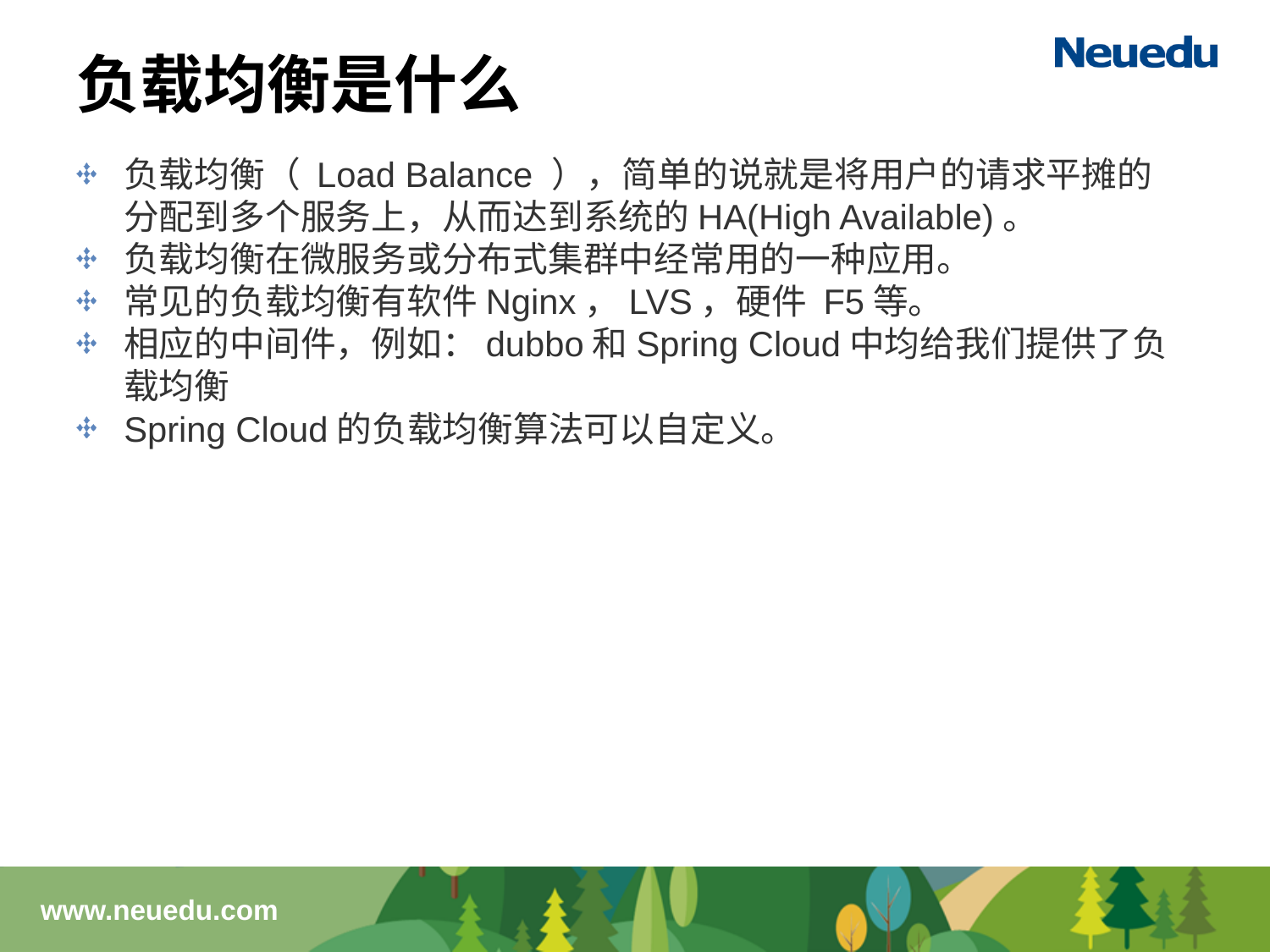

# 负载均衡是什么
负载均衡（ Load Balance ），简单的说就是将用户的请求平摊的分配到多个服务上，从而达到系统的HA(High Available)。
负载均衡在微服务或分布式集群中经常用的一种应用。
常见的负载均衡有软件Nginx，LVS，硬件 F5等。
相应的中间件，例如：dubbo和Spring Cloud中均给我们提供了负载均衡
Spring Cloud的负载均衡算法可以自定义。